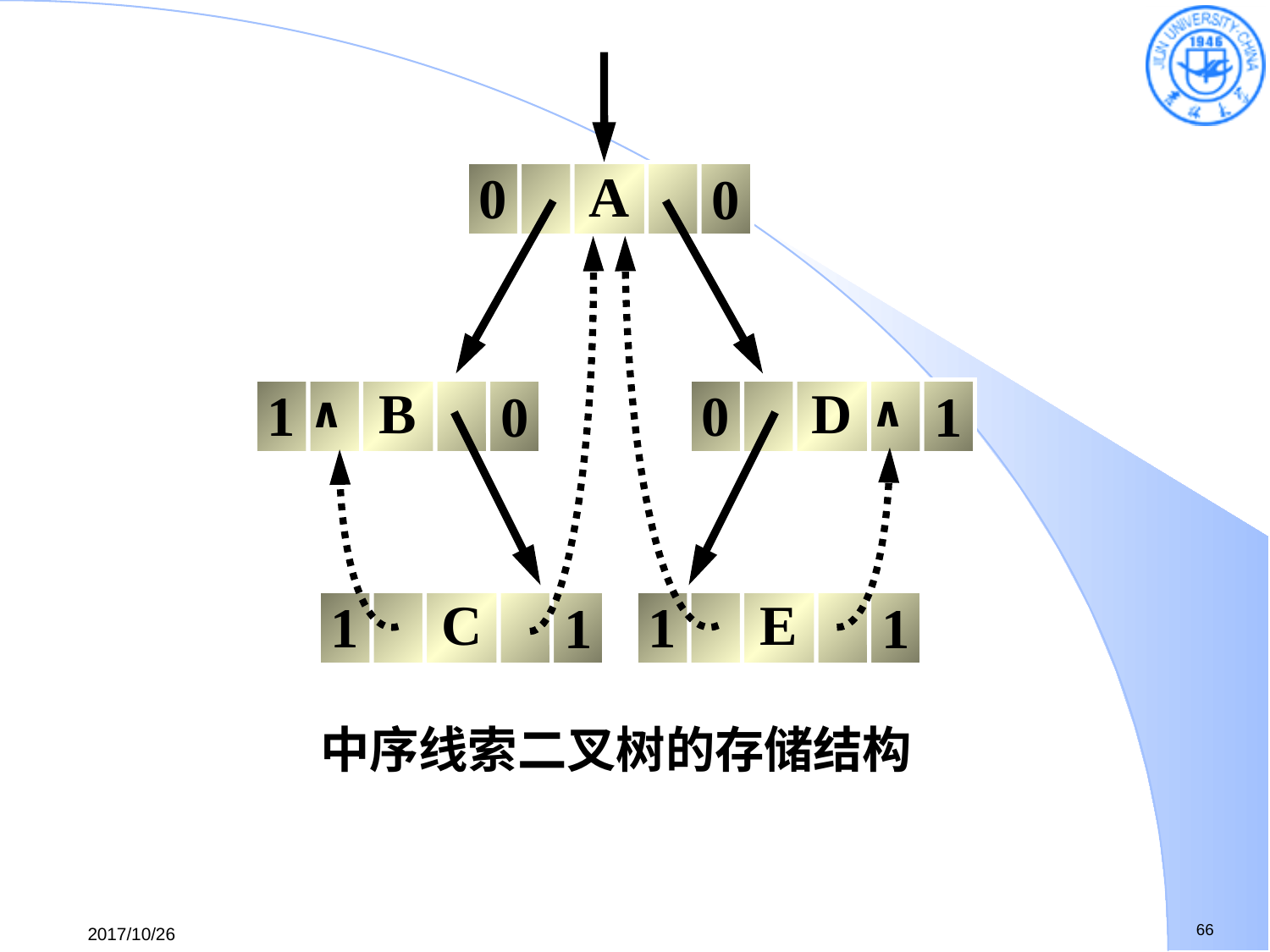

0
0

A

1
0

B

0
1

D

∧
∧

1
1

C

1
1

E

中序线索二叉树的存储结构